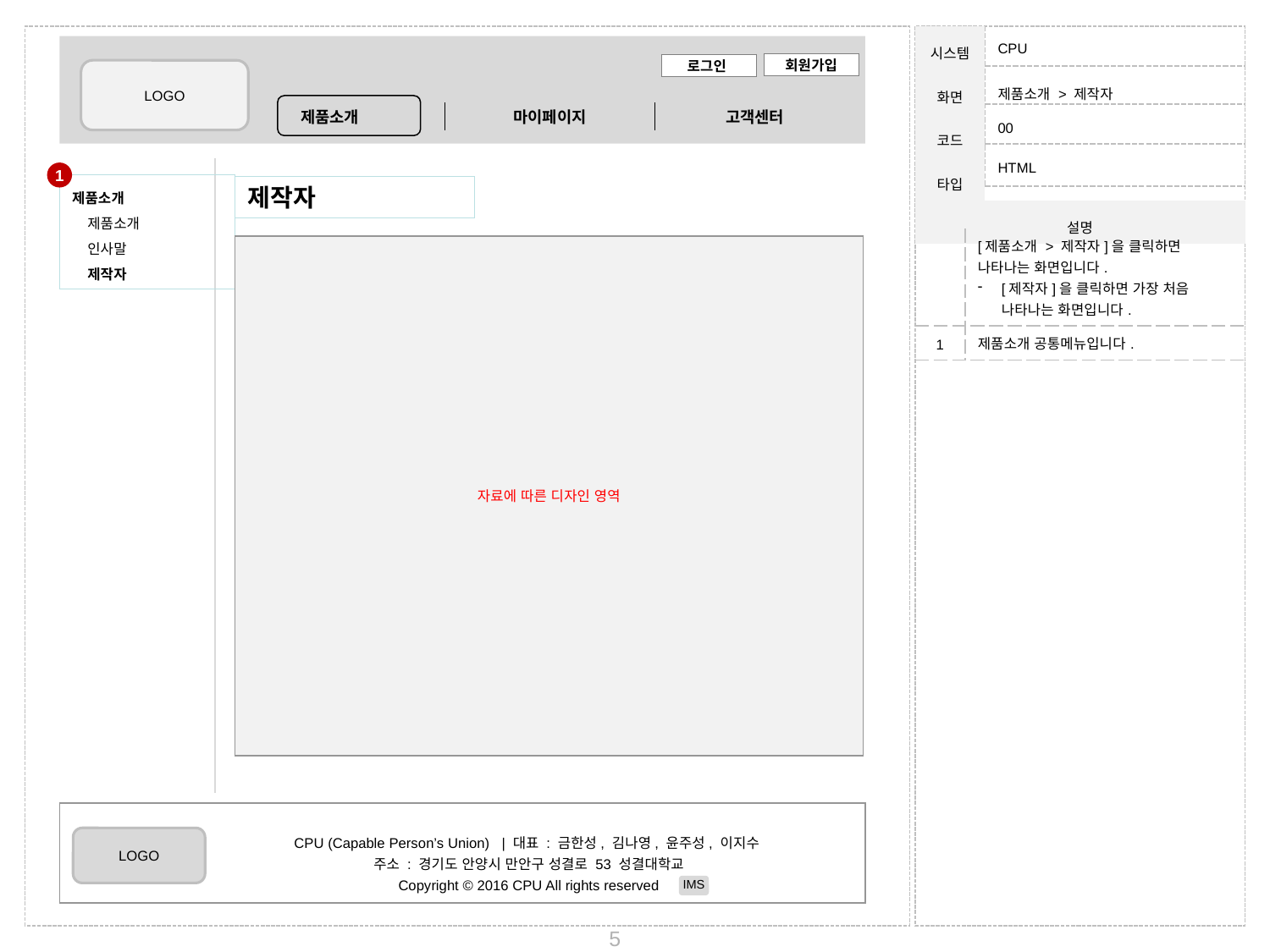

| 제품소개 > 제작자 |
| --- |
| 00 |
| HTML |

1
제품소개
   제품소개
   인사말
   제작자
제작자
|  | [제품소개 > 제작자]을 클릭하면 나타나는 화면입니다. [제작자]을 클릭하면 가장 처음 나타나는 화면입니다. |
| --- | --- |
| 1 | 제품소개 공통메뉴입니다. |
자료에 따른 디자인 영역
5